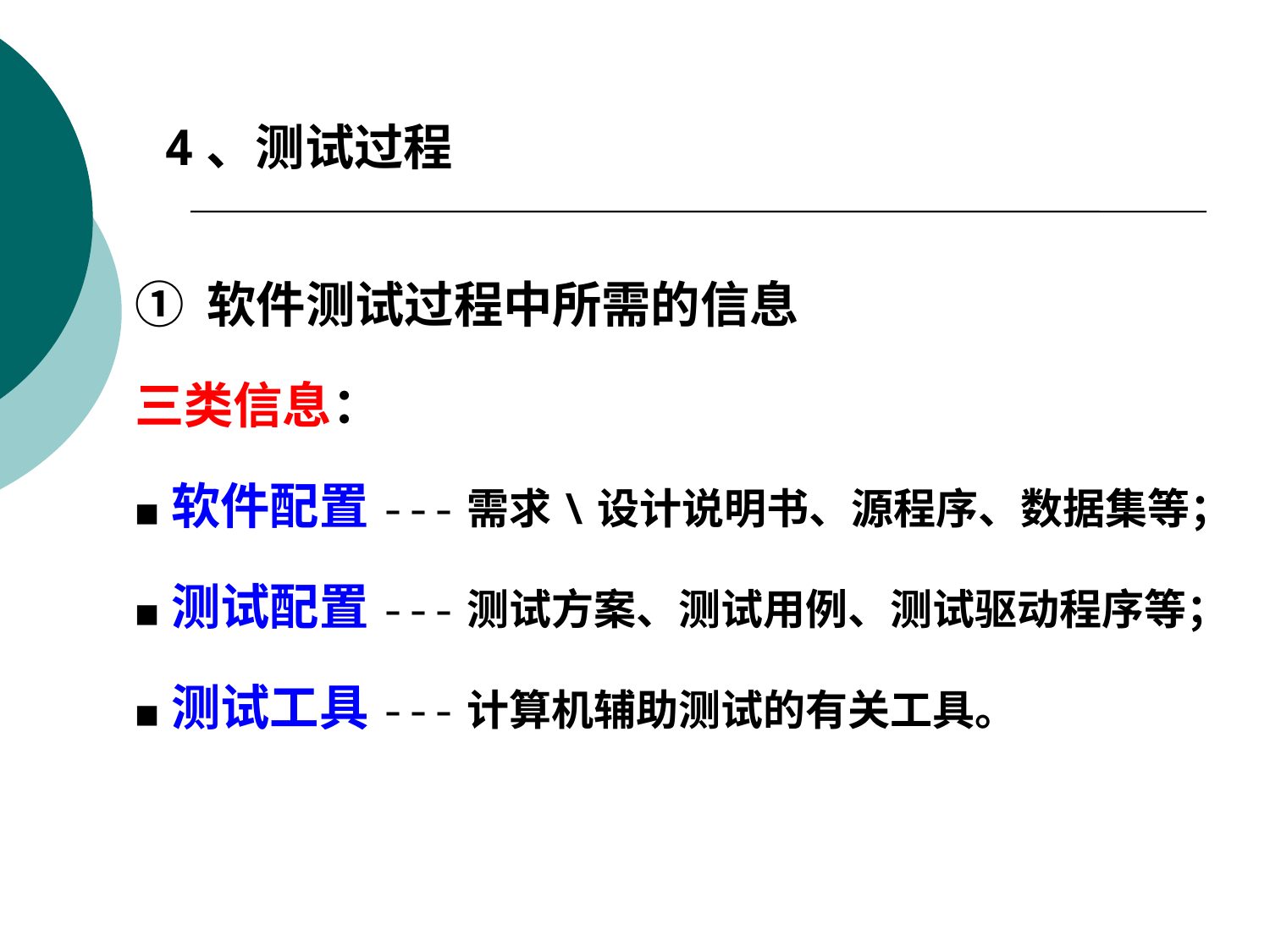

4、测试过程
① 软件测试过程中所需的信息
三类信息：
■ 软件配置---需求\设计说明书、源程序、数据集等；
■ 测试配置---测试方案、测试用例、测试驱动程序等；
■ 测试工具---计算机辅助测试的有关工具。